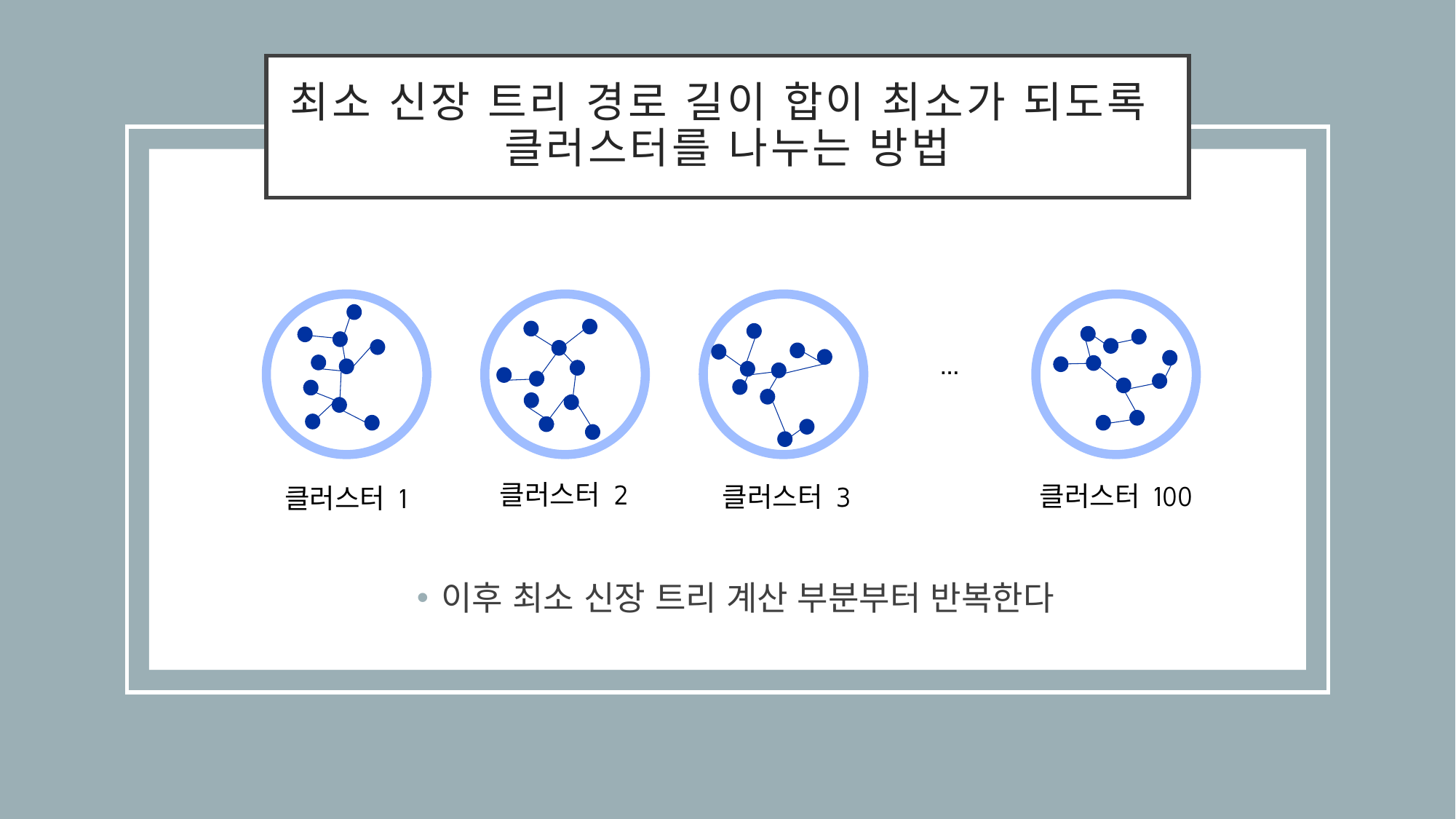

# 최소 신장 트리 경로 길이 합이 최소가 되도록 클러스터를 나누는 방법

…

클러스터 2
클러스터 100
클러스터 3
클러스터 1
이후 최소 신장 트리 계산 부분부터 반복한다